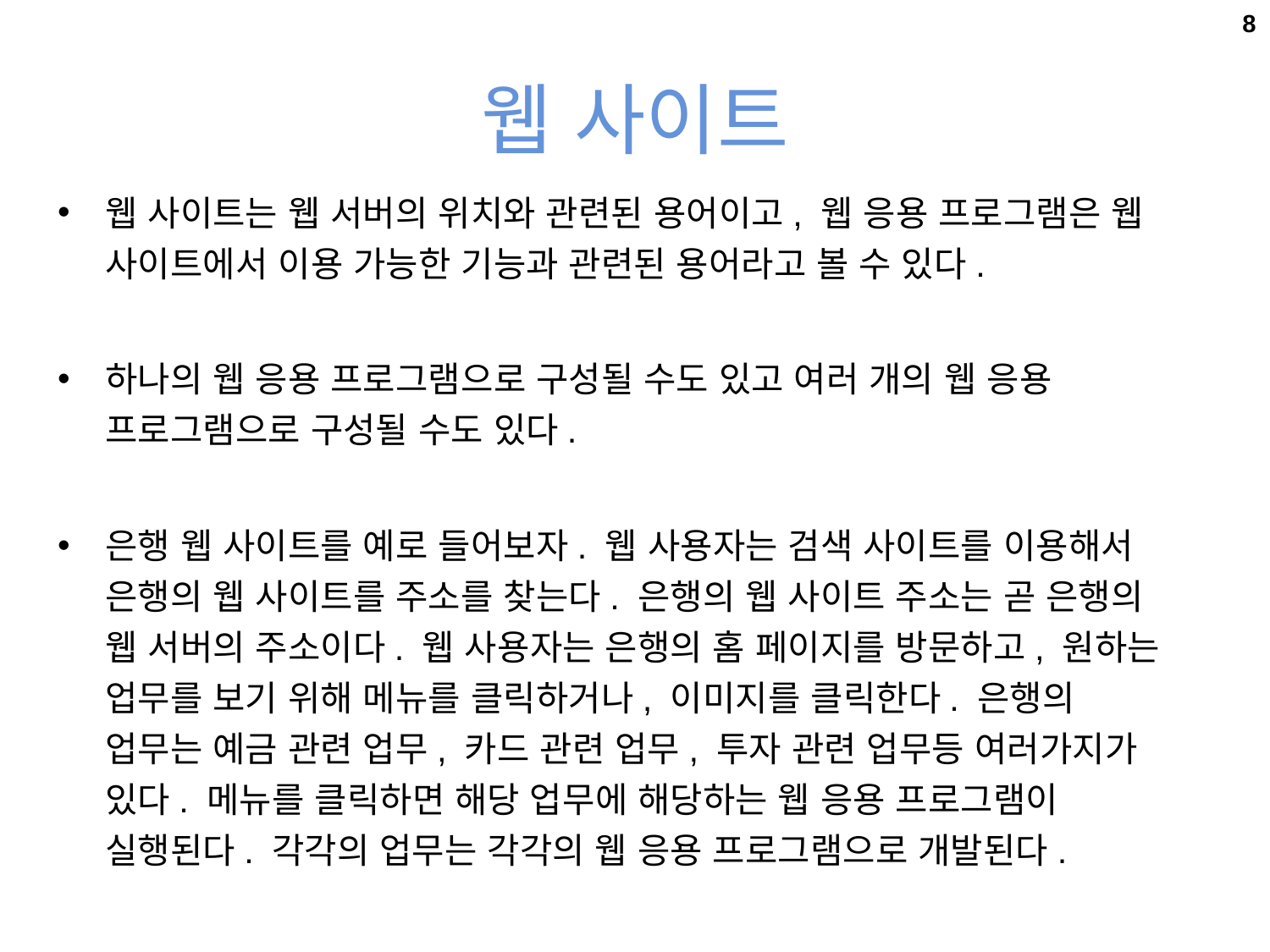

8
# 웹 사이트
웹 사이트는 웹 서버의 위치와 관련된 용어이고, 웹 응용 프로그램은 웹 사이트에서 이용 가능한 기능과 관련된 용어라고 볼 수 있다.

하나의 웹 응용 프로그램으로 구성될 수도 있고 여러 개의 웹 응용 프로그램으로 구성될 수도 있다.

은행 웹 사이트를 예로 들어보자. 웹 사용자는 검색 사이트를 이용해서 은행의 웹 사이트를 주소를 찾는다. 은행의 웹 사이트 주소는 곧 은행의 웹 서버의 주소이다. 웹 사용자는 은행의 홈 페이지를 방문하고, 원하는 업무를 보기 위해 메뉴를 클릭하거나, 이미지를 클릭한다. 은행의 업무는 예금 관련 업무, 카드 관련 업무, 투자 관련 업무등 여러가지가 있다. 메뉴를 클릭하면 해당 업무에 해당하는 웹 응용 프로그램이 실행된다. 각각의 업무는 각각의 웹 응용 프로그램으로 개발된다.